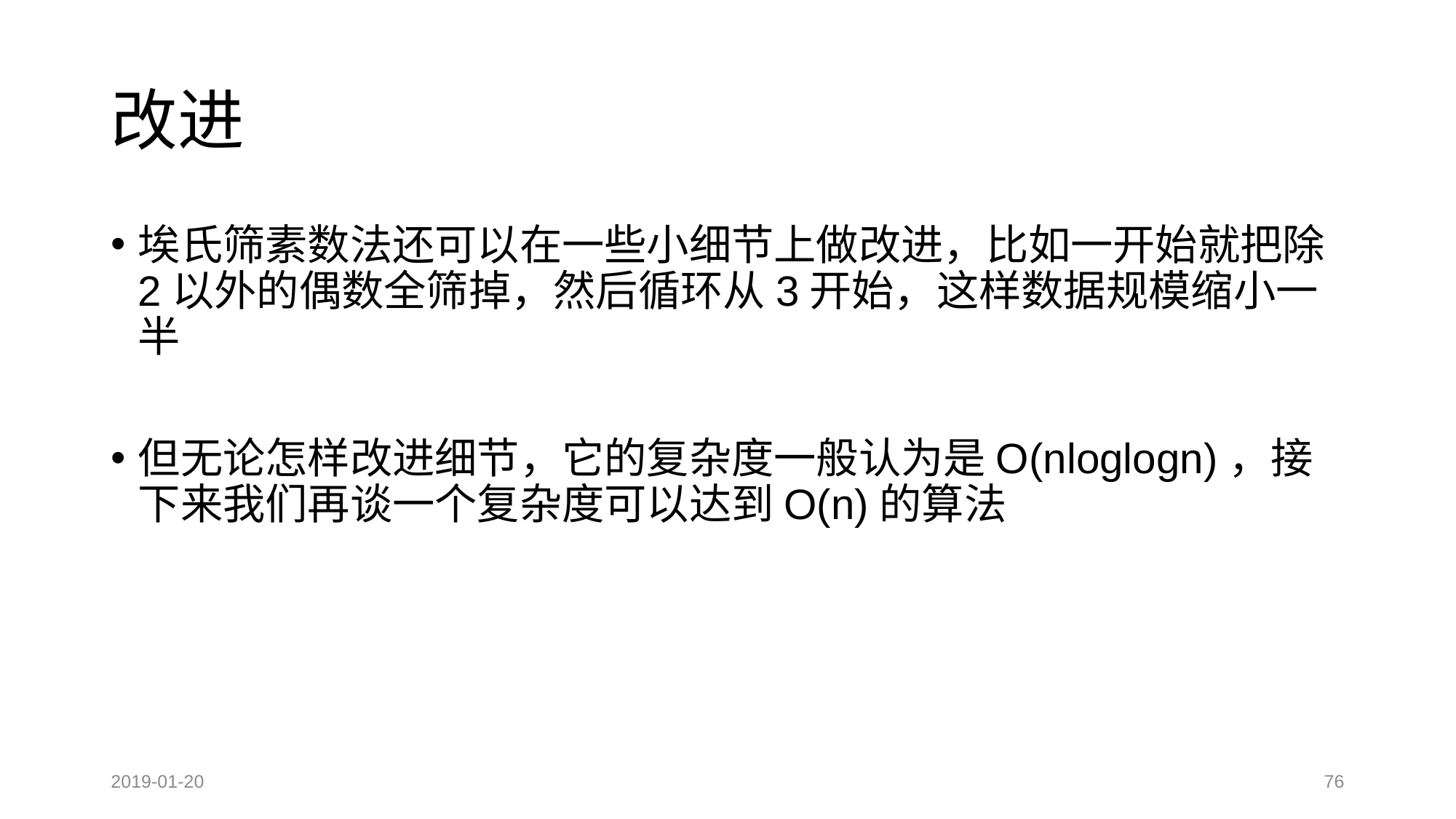

# 改进
埃氏筛素数法还可以在一些小细节上做改进，比如一开始就把除2以外的偶数全筛掉，然后循环从3开始，这样数据规模缩小一半

但无论怎样改进细节，它的复杂度一般认为是O(nloglogn)，接下来我们再谈一个复杂度可以达到O(n)的算法
2019-01-20
76